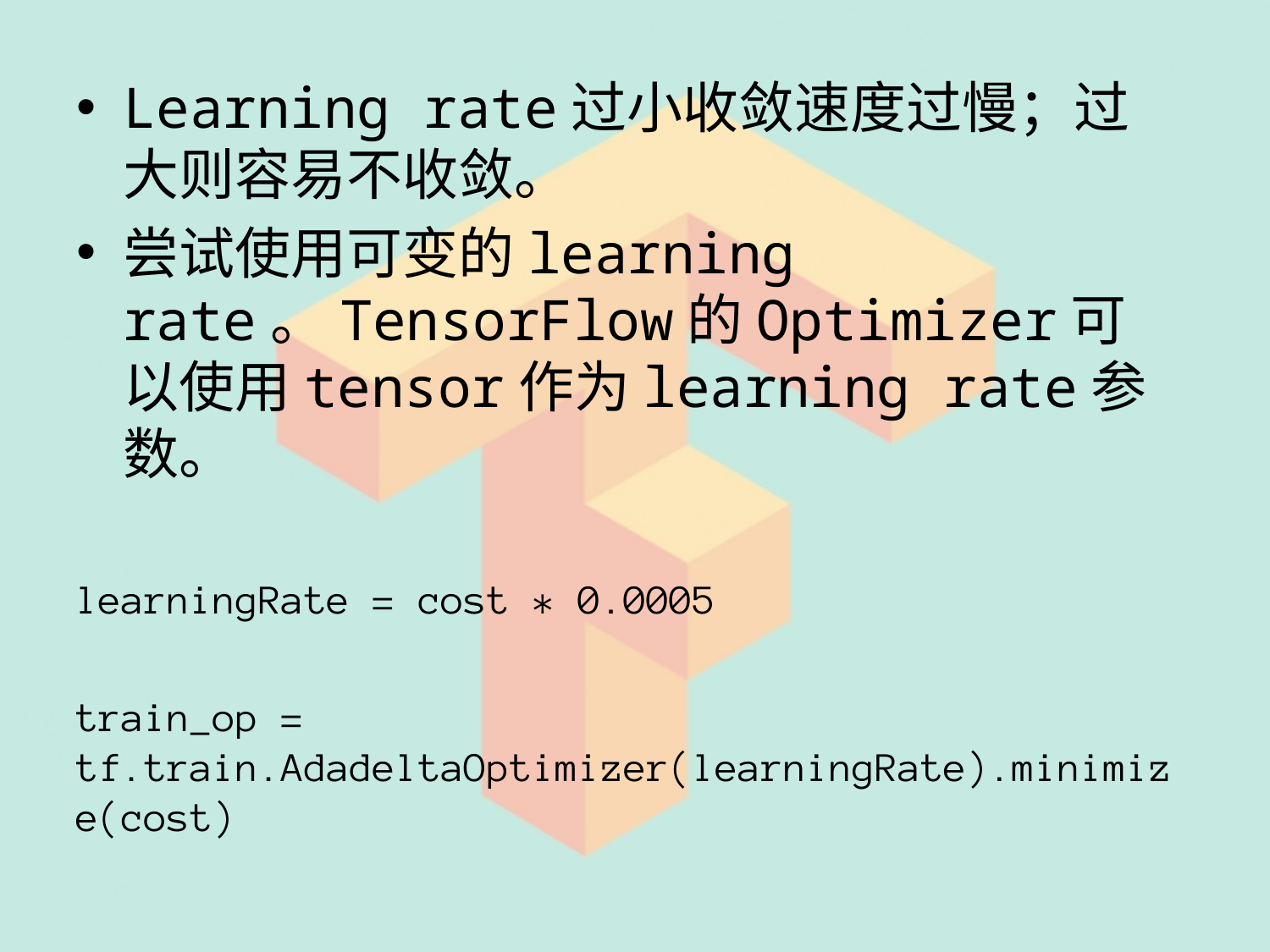

Learning rate过小收敛速度过慢；过大则容易不收敛。
尝试使用可变的learning rate。TensorFlow的Optimizer可以使用tensor作为learning rate参数。

learningRate = cost * 0.0005

train_op = tf.train.AdadeltaOptimizer(learningRate).minimize(cost)